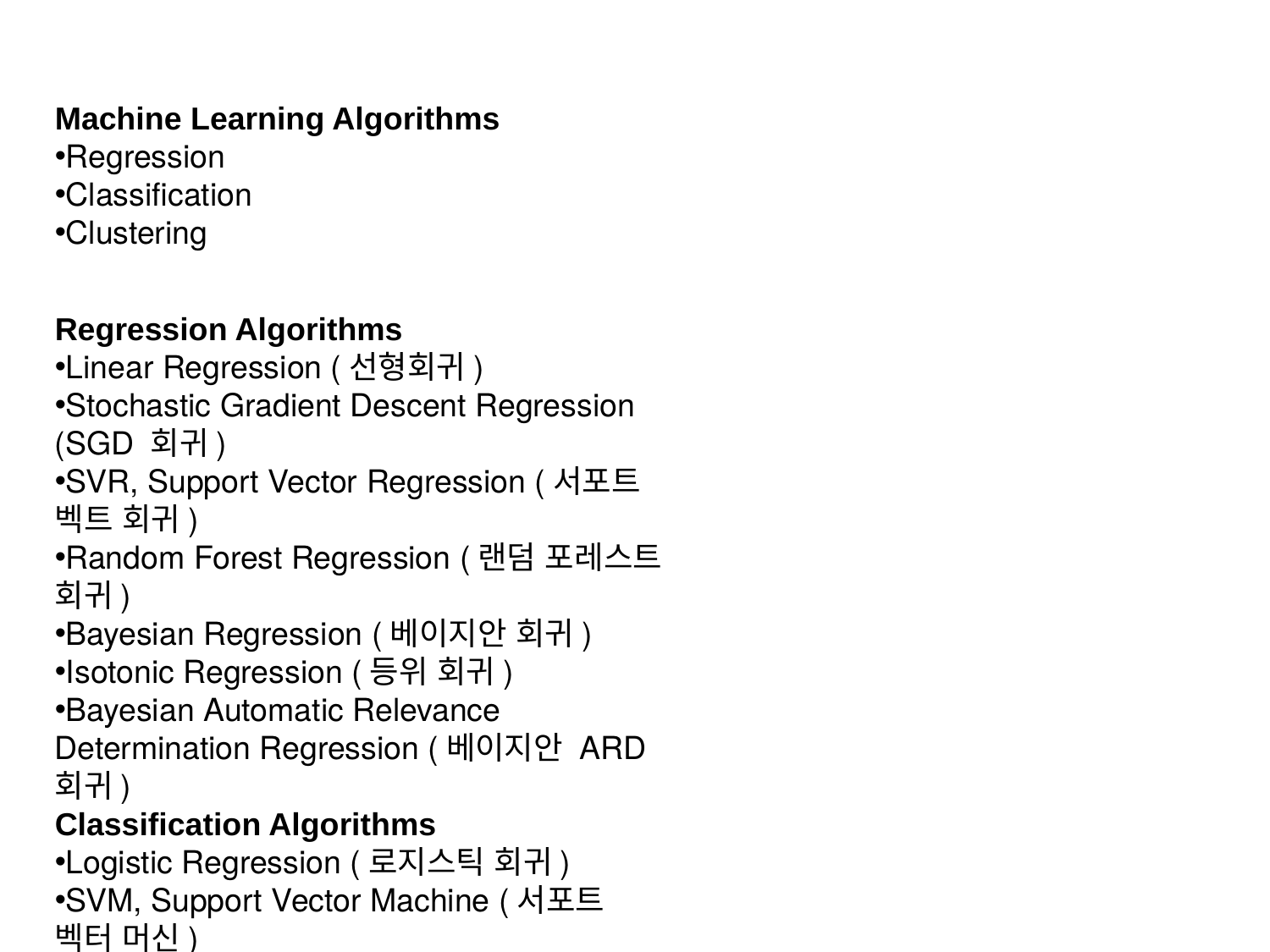

Machine Learning Algorithms
Regression
Classification
Clustering
Regression Algorithms
Linear Regression (선형회귀)
Stochastic Gradient Descent Regression (SGD 회귀)
SVR, Support Vector Regression (서포트 벡트 회귀)
Random Forest Regression (랜덤 포레스트 회귀)
Bayesian Regression (베이지안 회귀)
Isotonic Regression (등위 회귀)
Bayesian Automatic Relevance Determination Regression (베이지안 ARD 회귀)
Classification Algorithms
Logistic Regression (로지스틱 회귀)
SVM, Support Vector Machine (서포트 벡터 머신)
Random Forest (랜덤 포레스트)
Decision Tree (의사결정 트리)
GBT, Gradient Boosting Tree (그레디언트 부스팅 트리)
SGD Classifier (SGD 분류기)
AdaBoost